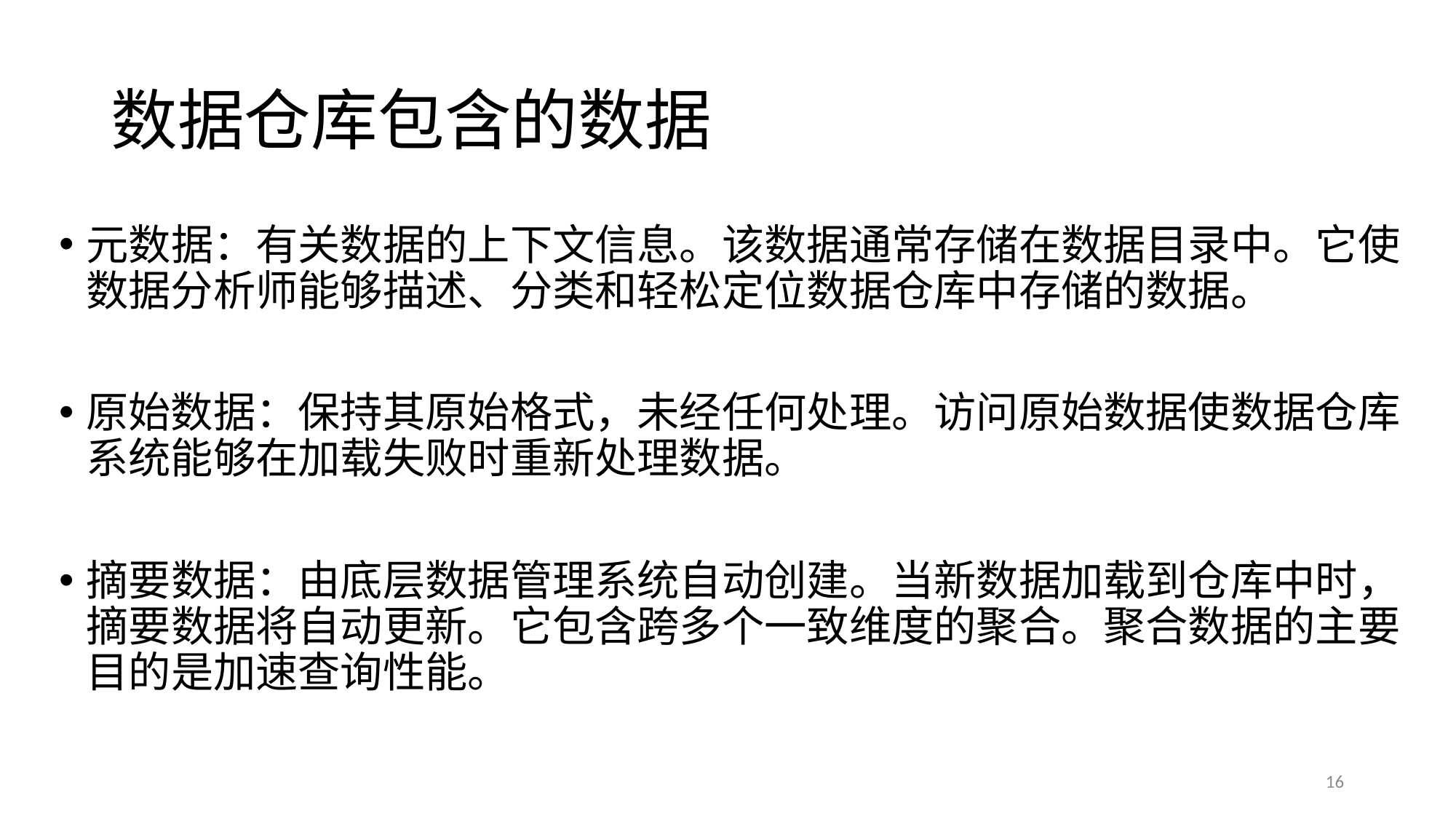

# 数据仓库包含的数据
元数据：有关数据的上下⽂信息。该数据通常存储在数据⽬录中。它使数据分析师能够描述、分类和轻松定位数据仓库中存储的数据。

原始数据：保持其原始格式，未经任何处理。访问原始数据使数据仓库系统能够在加载失败时重新处理数据。

摘要数据：由底层数据管理系统⾃动创建。当新数据加载到仓库中时，摘要数据将⾃动更新。它包含跨多个⼀致维度的聚合。聚合数据的主要⽬的是加速查询性能。

16